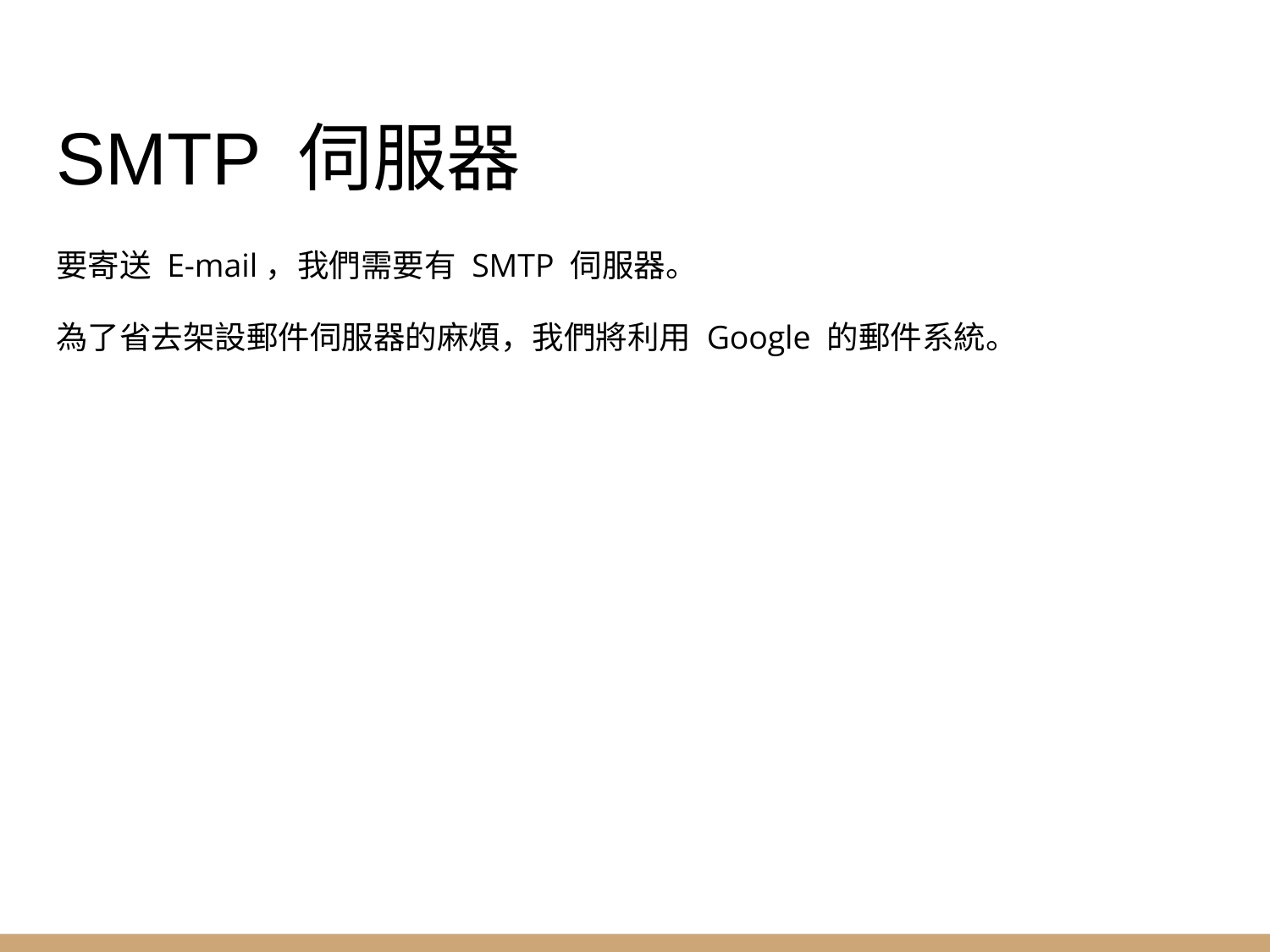

# SMTP 伺服器
要寄送 E-mail，我們需要有 SMTP 伺服器。
為了省去架設郵件伺服器的麻煩，我們將利用 Google 的郵件系統。